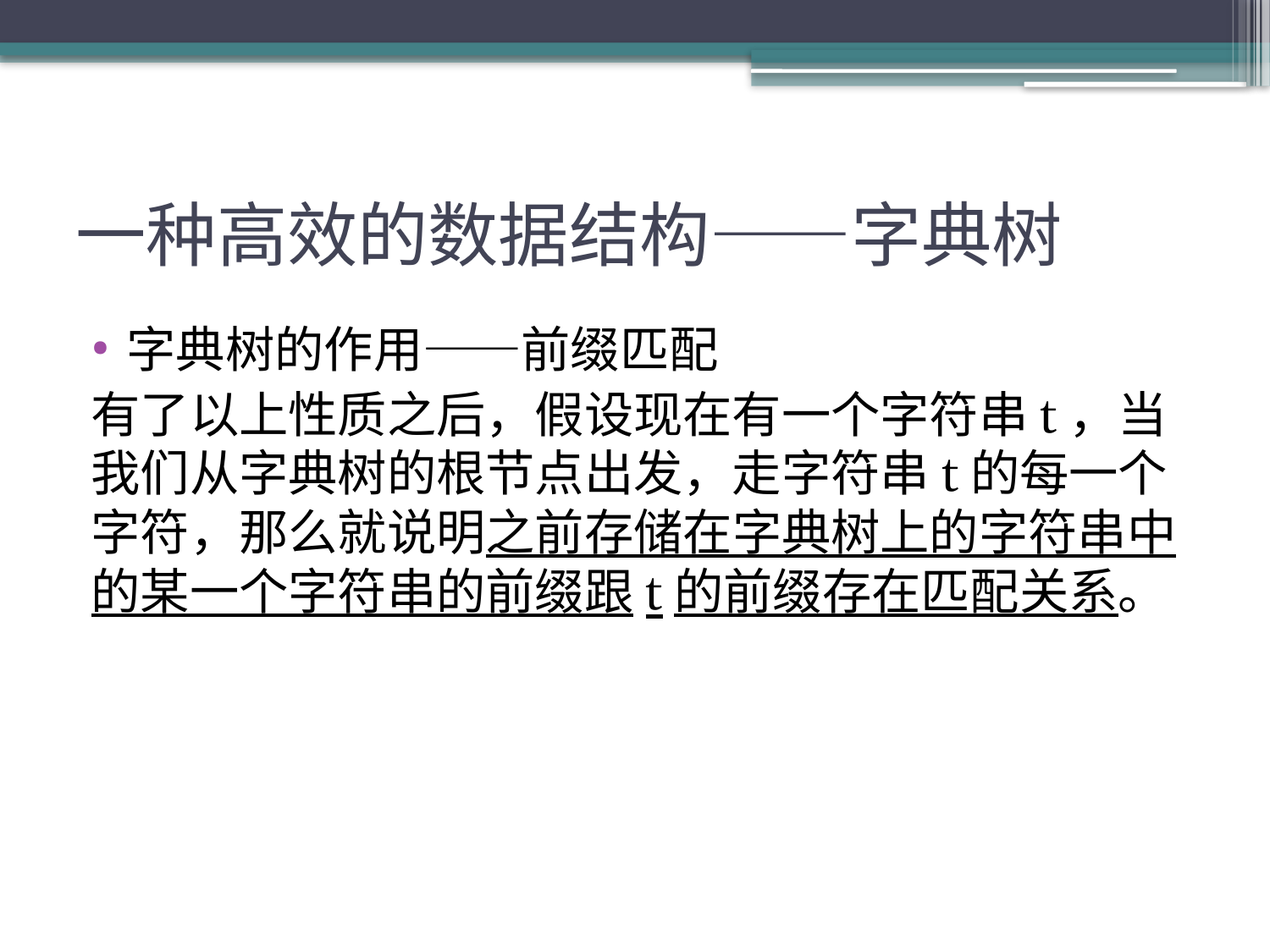

# 一种高效的数据结构——字典树
字典树的作用——前缀匹配
有了以上性质之后，假设现在有一个字符串t，当我们从字典树的根节点出发，走字符串t的每一个字符，那么就说明之前存储在字典树上的字符串中的某一个字符串的前缀跟t的前缀存在匹配关系。